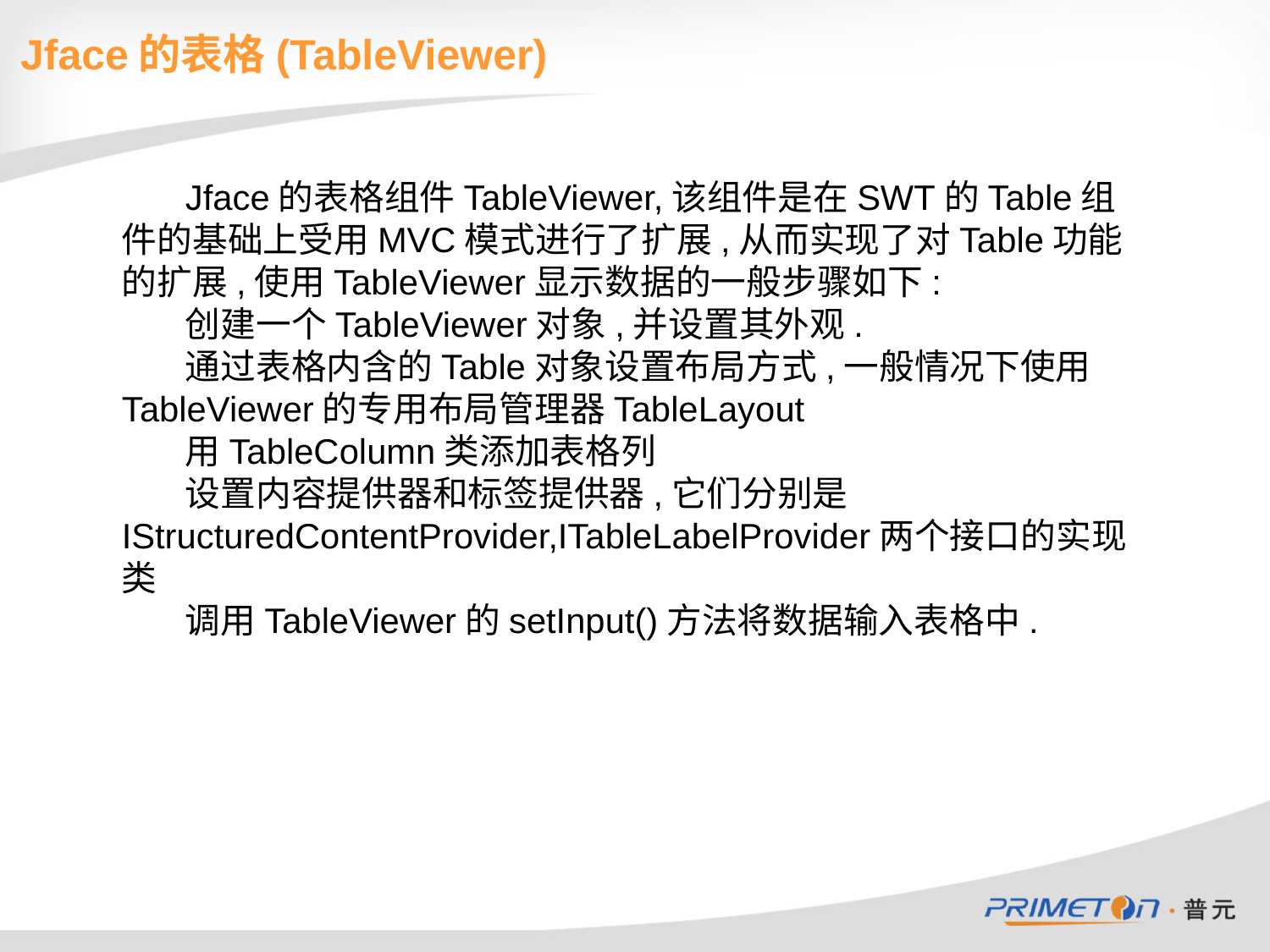

Jface的表格(TableViewer)
Jface的表格组件TableViewer,该组件是在SWT的Table组件的基础上受用MVC模式进行了扩展,从而实现了对Table功能的扩展,使用TableViewer显示数据的一般步骤如下:
创建一个TableViewer对象,并设置其外观.
通过表格内含的Table对象设置布局方式,一般情况下使用TableViewer的专用布局管理器TableLayout
用TableColumn类添加表格列
设置内容提供器和标签提供器,它们分别是IStructuredContentProvider,ITableLabelProvider两个接口的实现类
调用TableViewer的setInput()方法将数据输入表格中.